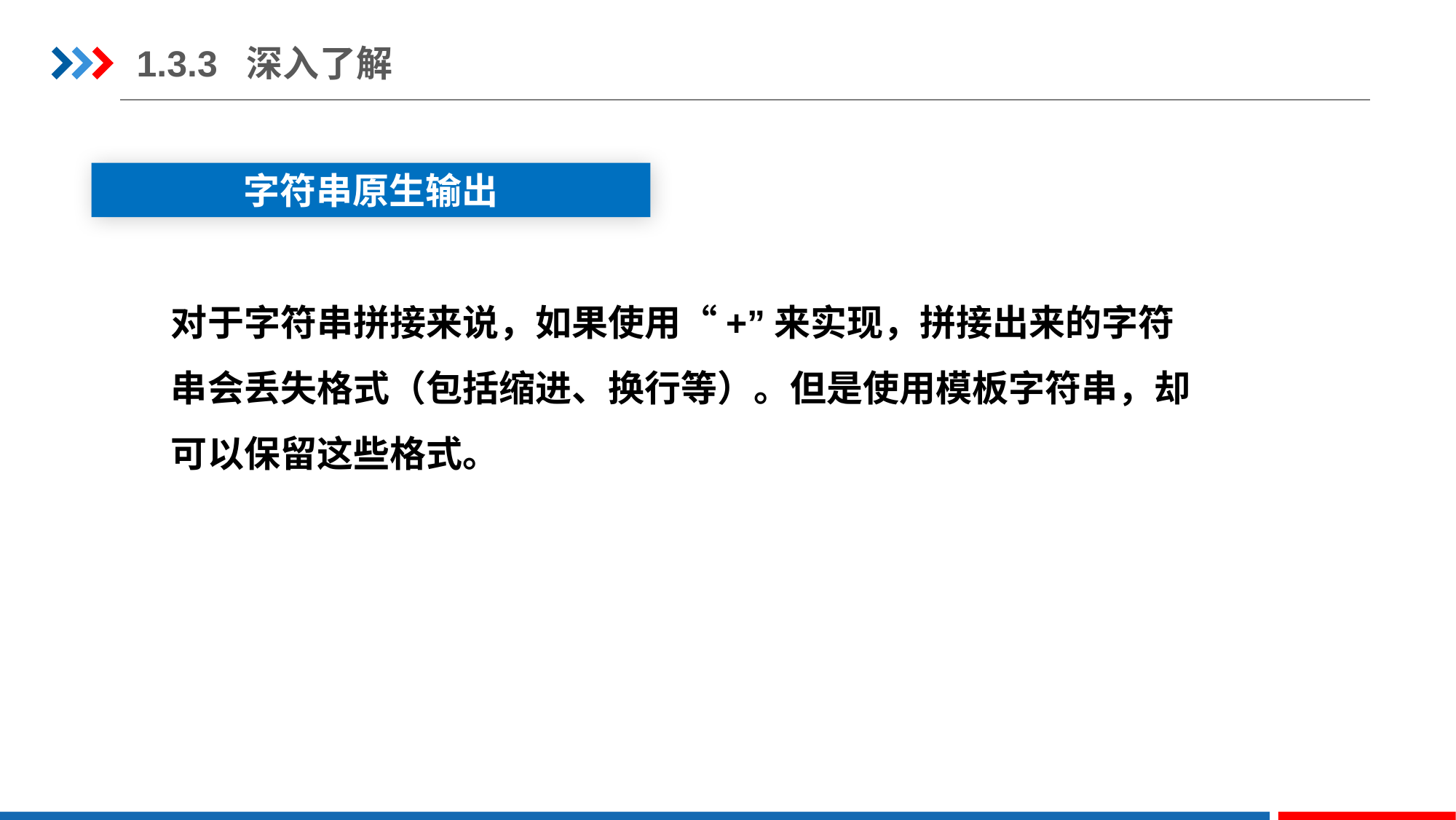

1.3.3  深入了解
字符串原生输出
对于字符串拼接来说，如果使用“+”来实现，拼接出来的字符串会丢失格式（包括缩进、换行等）。但是使用模板字符串，却可以保留这些格式。